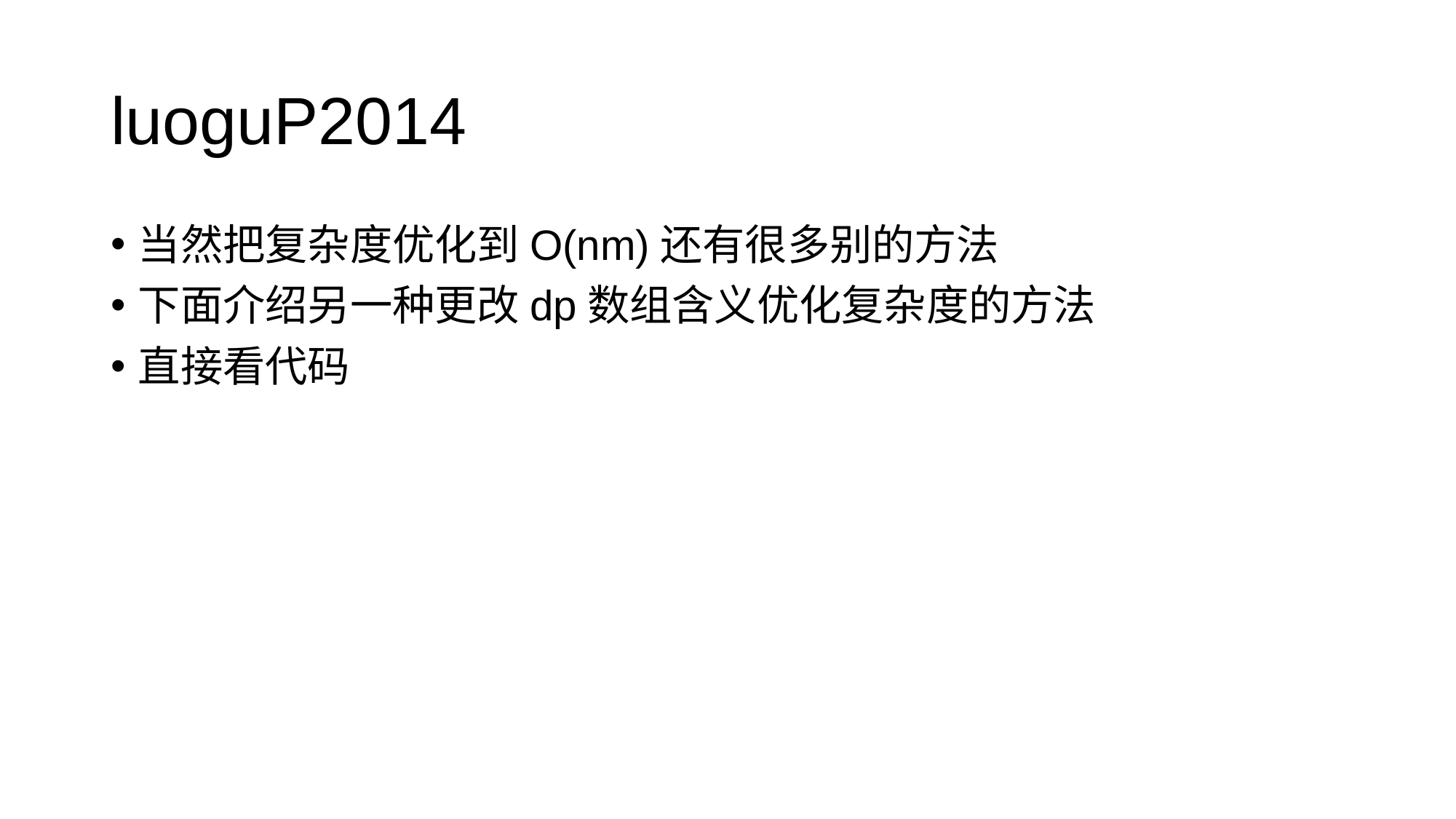

# luoguP2014
当然把复杂度优化到O(nm)还有很多别的方法
下面介绍另一种更改dp数组含义优化复杂度的方法
直接看代码